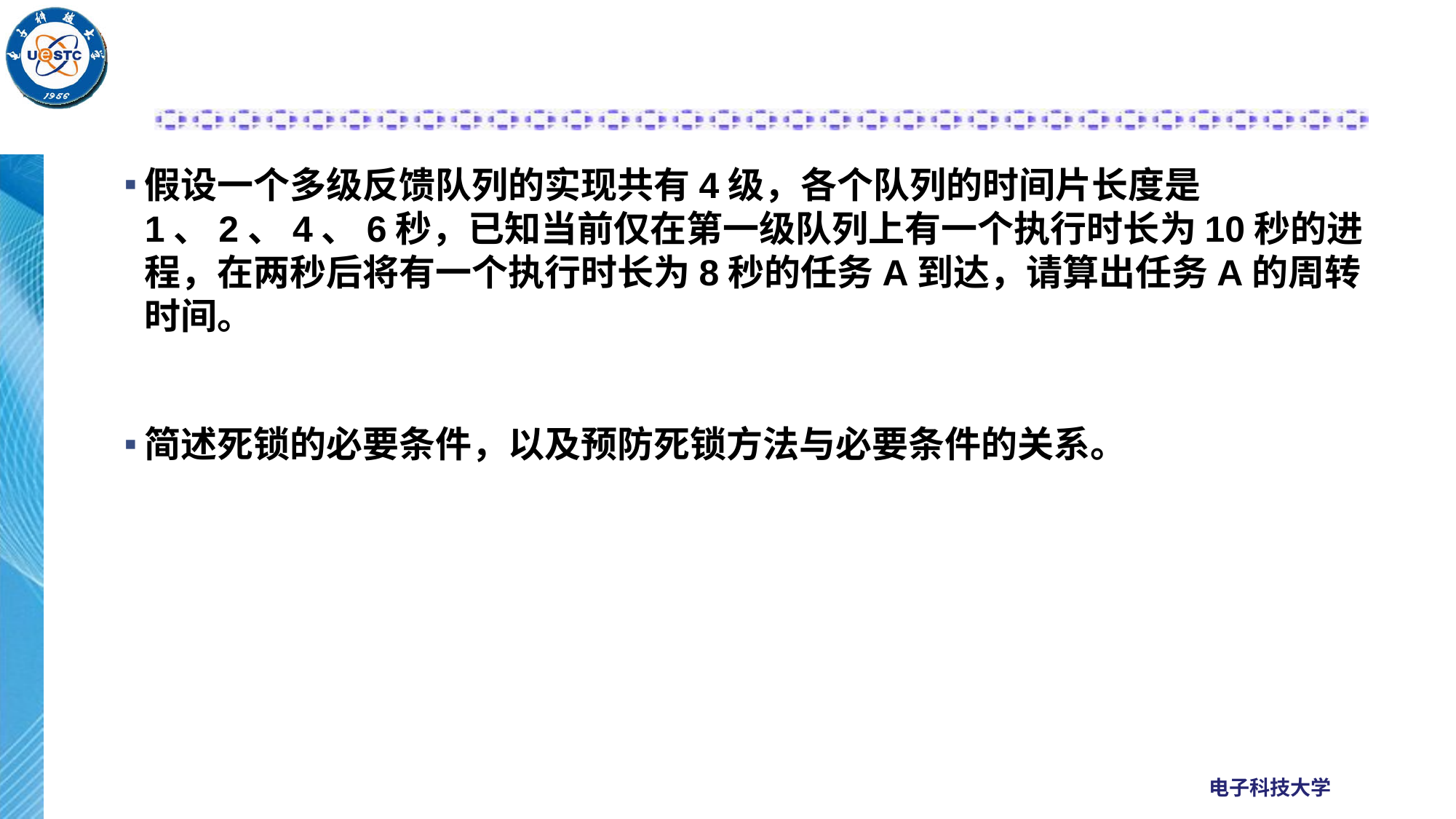

#
假设一个多级反馈队列的实现共有4级，各个队列的时间片长度是1、2、4、6秒，已知当前仅在第一级队列上有一个执行时长为10秒的进程，在两秒后将有一个执行时长为8秒的任务A到达，请算出任务A的周转时间。

简述死锁的必要条件，以及预防死锁方法与必要条件的关系。